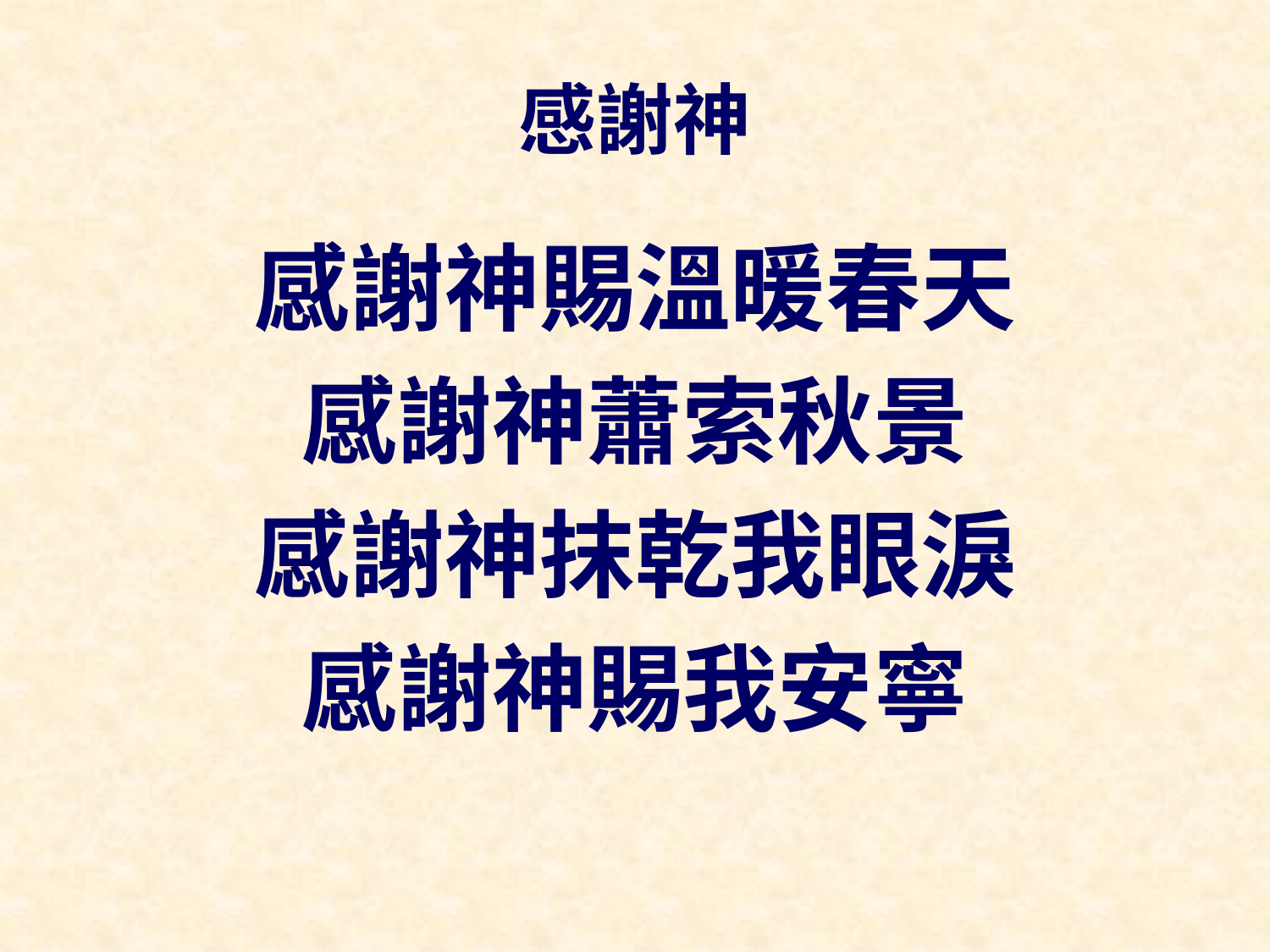

# 感謝神
感謝神賜溫暖春天
感謝神蕭索秋景
感謝神抹乾我眼淚
感謝神賜我安寧